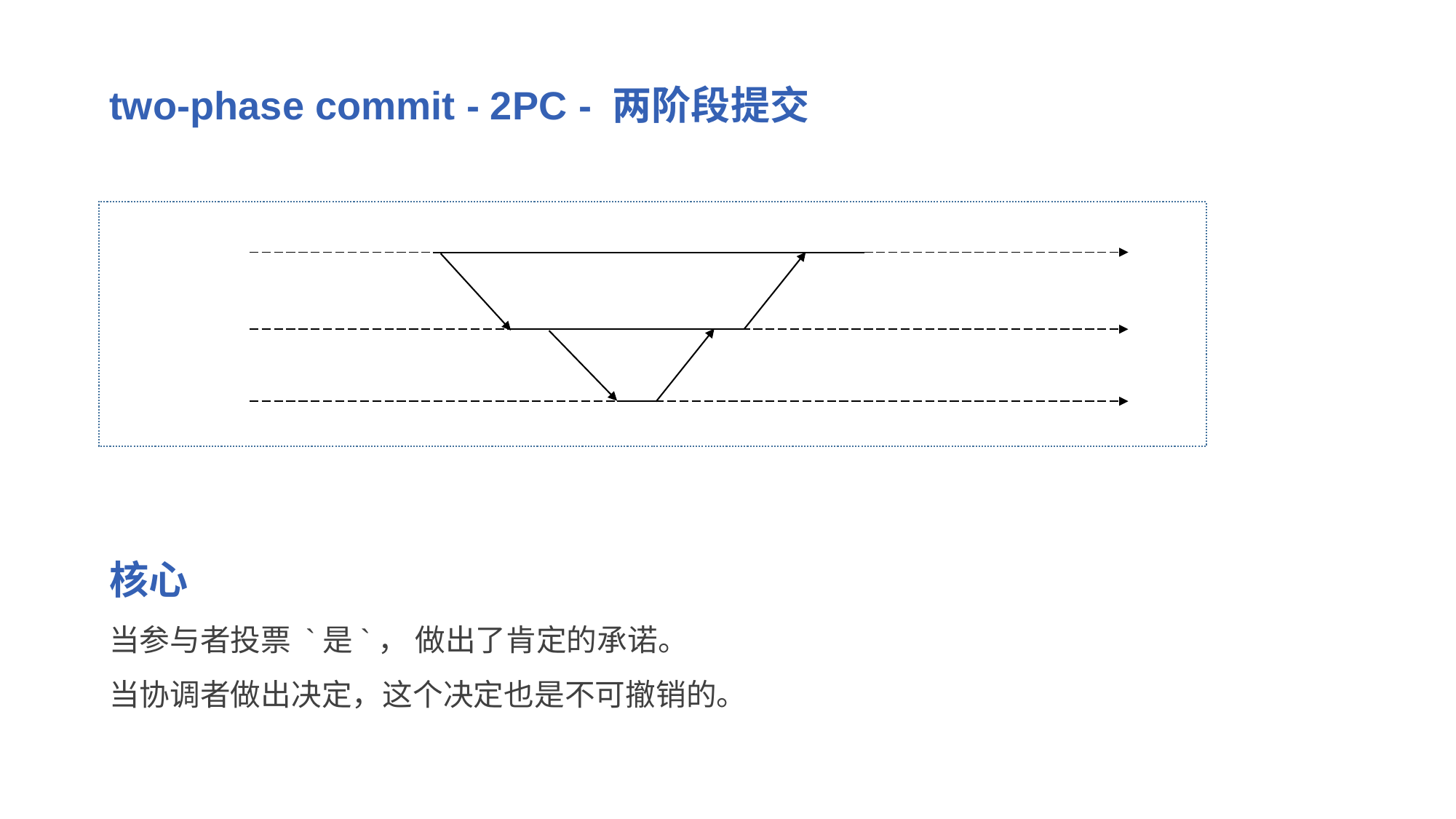

two-phase commit - 2PC - 两阶段提交

核心
当参与者投票 `是`， 做出了肯定的承诺。
当协调者做出决定，这个决定也是不可撤销的。